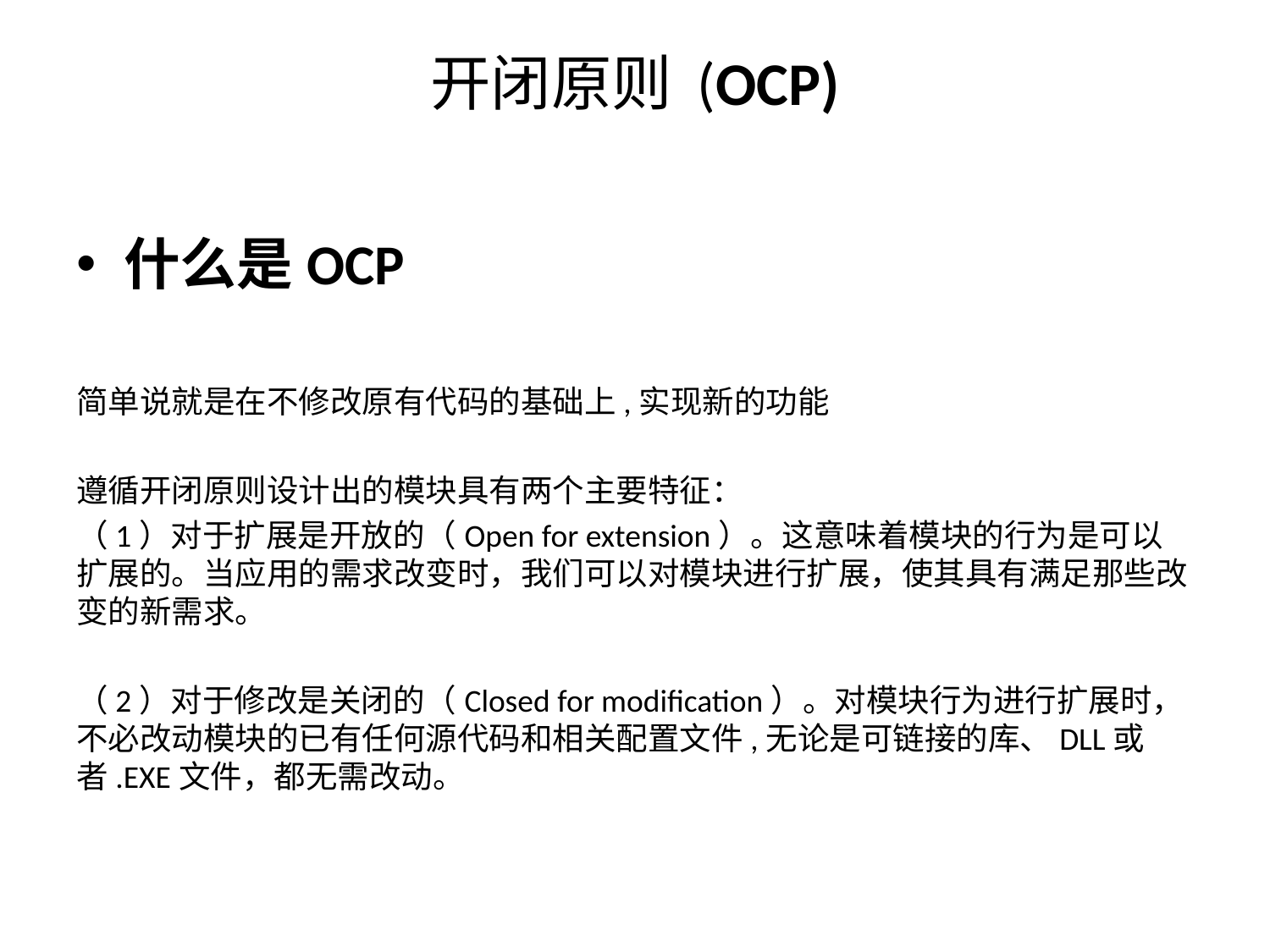

# 开闭原则 (OCP)
什么是OCP

简单说就是在不修改原有代码的基础上,实现新的功能

遵循开闭原则设计出的模块具有两个主要特征：
（1）对于扩展是开放的（Open for extension）。这意味着模块的行为是可以扩展的。当应用的需求改变时，我们可以对模块进行扩展，使其具有满足那些改变的新需求。

（2）对于修改是关闭的（Closed for modification）。对模块行为进行扩展时，不必改动模块的已有任何源代码和相关配置文件,无论是可链接的库、DLL或者.EXE文件，都无需改动。